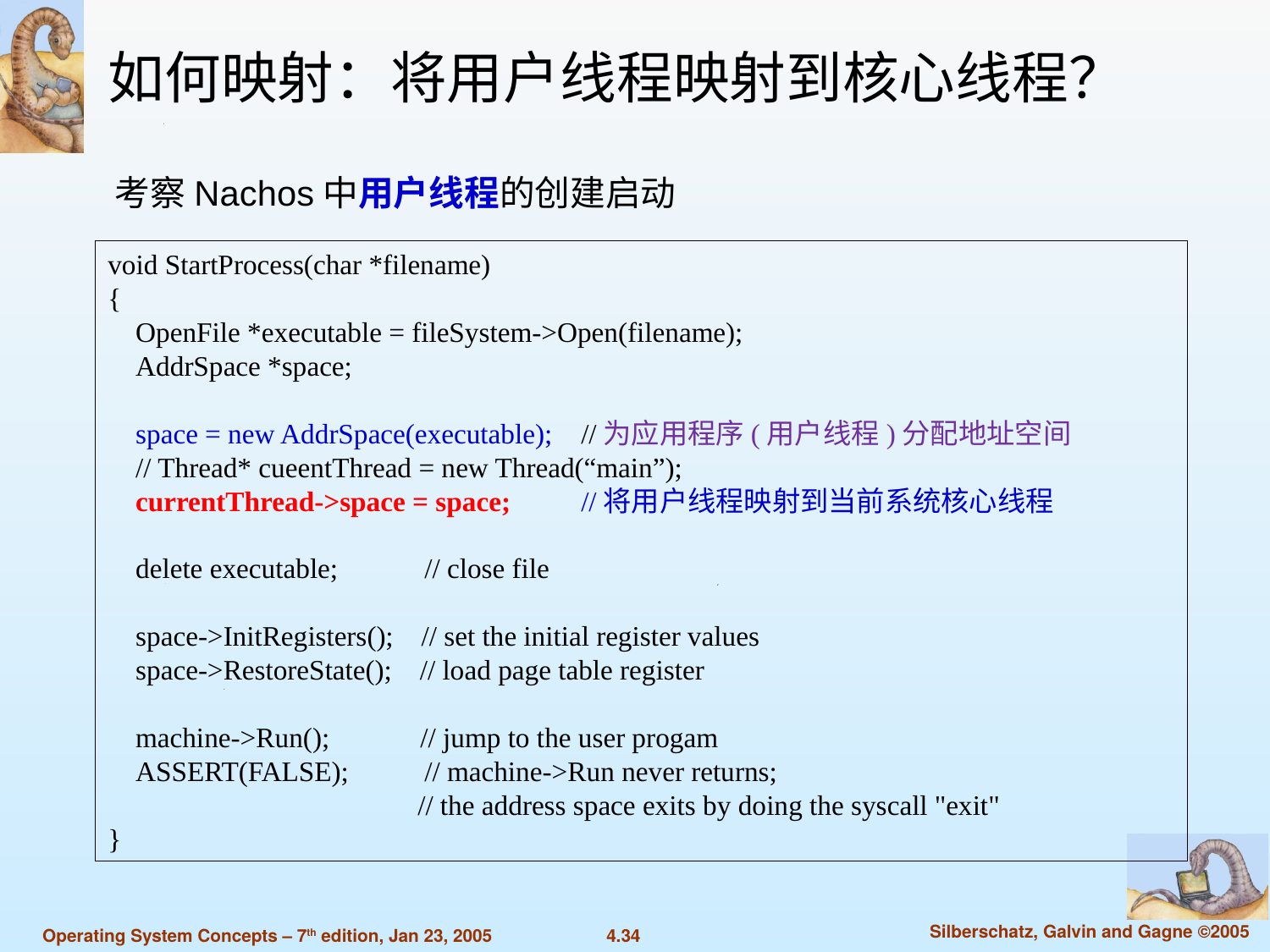

如何映射：将用户线程映射到核心线程？
考察Nachos中用户线程的创建启动

void StartProcess(char *filename)
{
    OpenFile *executable = fileSystem->Open(filename);
    AddrSpace *space;

    space = new AddrSpace(executable);    //为应用程序(用户线程)分配地址空间
    // Thread* cueentThread = new Thread(“main”);
    currentThread->space = space;          //将用户线程映射到当前系统核心线程

    delete executable;	         // close file

    space->InitRegisters();    // set the initial register values
    space->RestoreState();    // load page table register

    machine->Run();             // jump to the user progam
    ASSERT(FALSE);	         // machine->Run never returns;
		        // the address space exits by doing the syscall "exit"
}